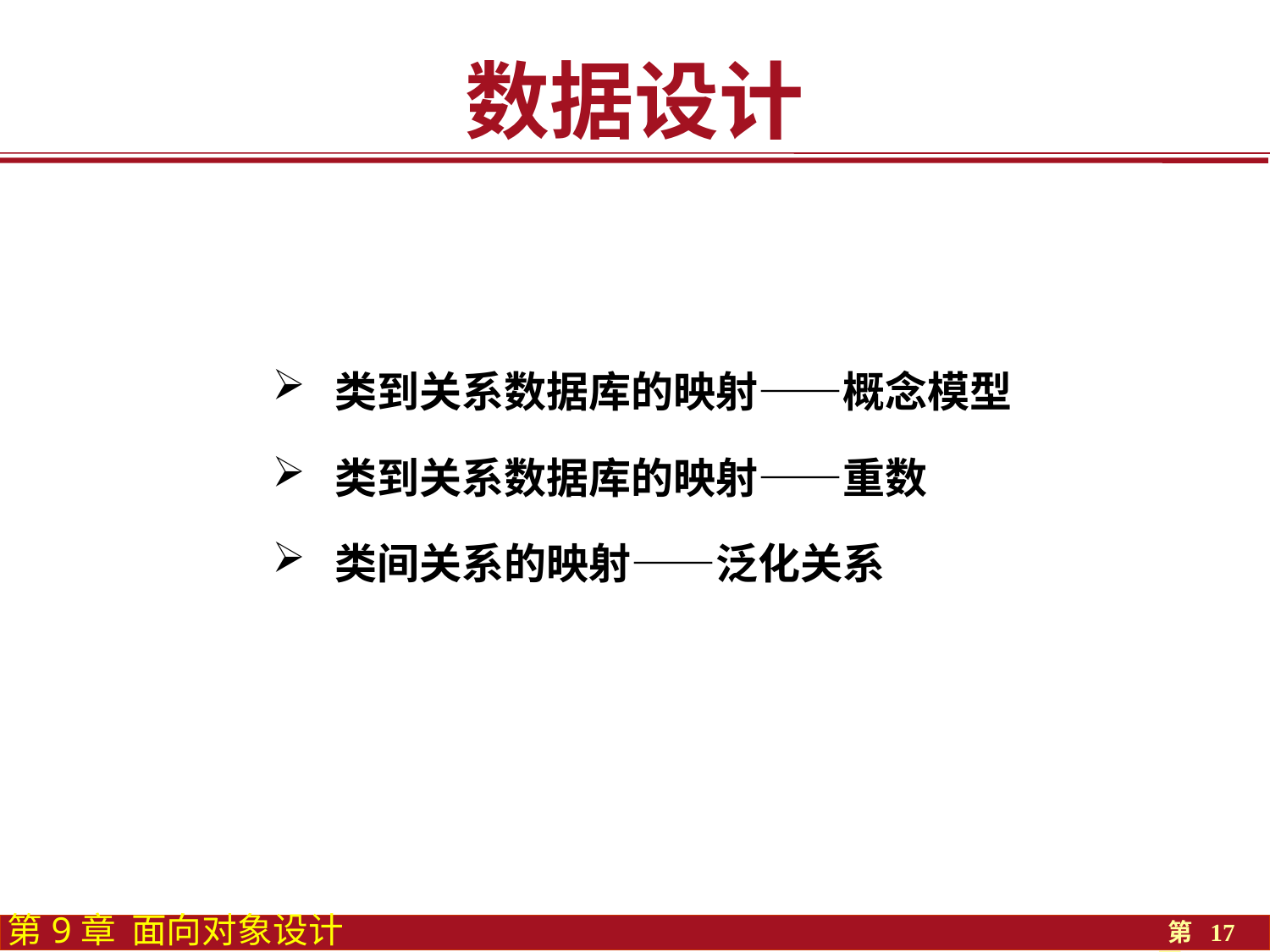

数据设计
  类到关系数据库的映射——概念模型
  类到关系数据库的映射——重数
  类间关系的映射——泛化关系